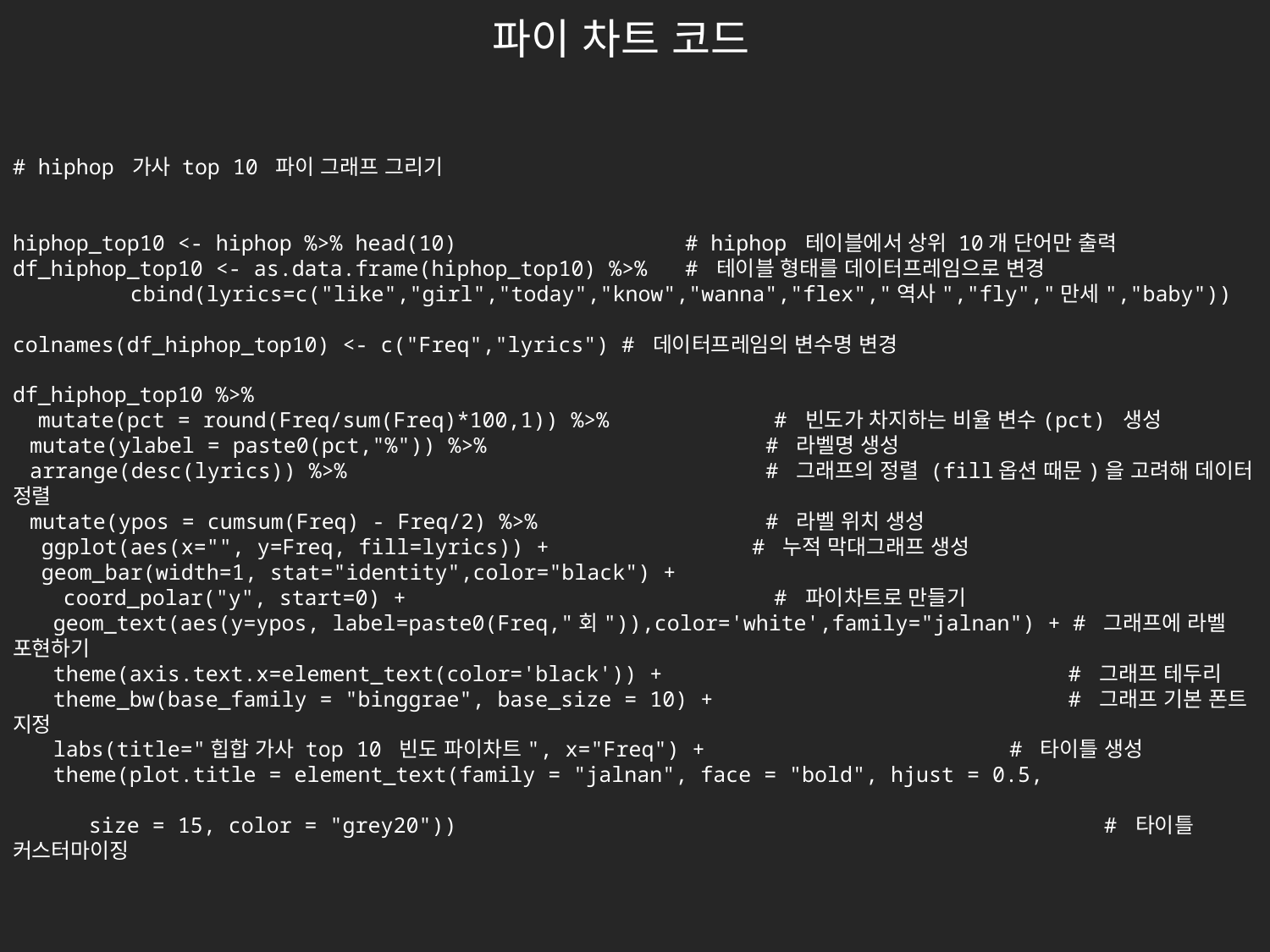

파이 차트 코드
# # hiphop 가사 top 10 파이 그래프 그리기 hiphop_top10 <- hiphop %>% head(10)                  # hiphop 테이블에서 상위 10개 단어만 출력 df_hiphop_top10 <- as.data.frame(hiphop_top10) %>%   # 테이블 형태를 데이터프레임으로 변경 cbind(lyrics=c("like","girl","today","know","wanna","flex","역사","fly","만세","baby")) colnames(df_hiphop_top10) <- c("Freq","lyrics") # 데이터프레임의 변수명 변경 df_hiphop_top10 %>% mutate(pct = round(Freq/sum(Freq)*100,1)) %>%             # 빈도가 차지하는 비율 변수(pct) 생성 mutate(ylabel = paste0(pct,"%")) %>%                      # 라벨명 생성 arrange(desc(lyrics)) %>%                                 # 그래프의 정렬 (fill옵션 때문)을 고려해 데이터 정렬 mutate(ypos = cumsum(Freq) - Freq/2) %>%                  # 라벨 위치 생성 ggplot(aes(x="", y=Freq, fill=lyrics)) +                # 누적 막대그래프 생성 geom_bar(width=1, stat="identity",color="black") + coord_polar("y", start=0) +                             # 파이차트로 만들기 geom_text(aes(y=ypos, label=paste0(Freq,"회")),color='white',family="jalnan") + # 그래프에 라벨 포현하기 theme(axis.text.x=element_text(color='black')) +                                # 그래프 테두리 theme_bw(base_family = "binggrae", base_size = 10) +                            # 그래프 기본 폰트 지정 labs(title="힙합 가사 top 10 빈도 파이차트", x="Freq") +                        # 타이틀 생성 theme(plot.title = element_text(family = "jalnan", face = "bold", hjust = 0.5, size = 15, color = "grey20"))                                                   # 타이틀 커스터마이징